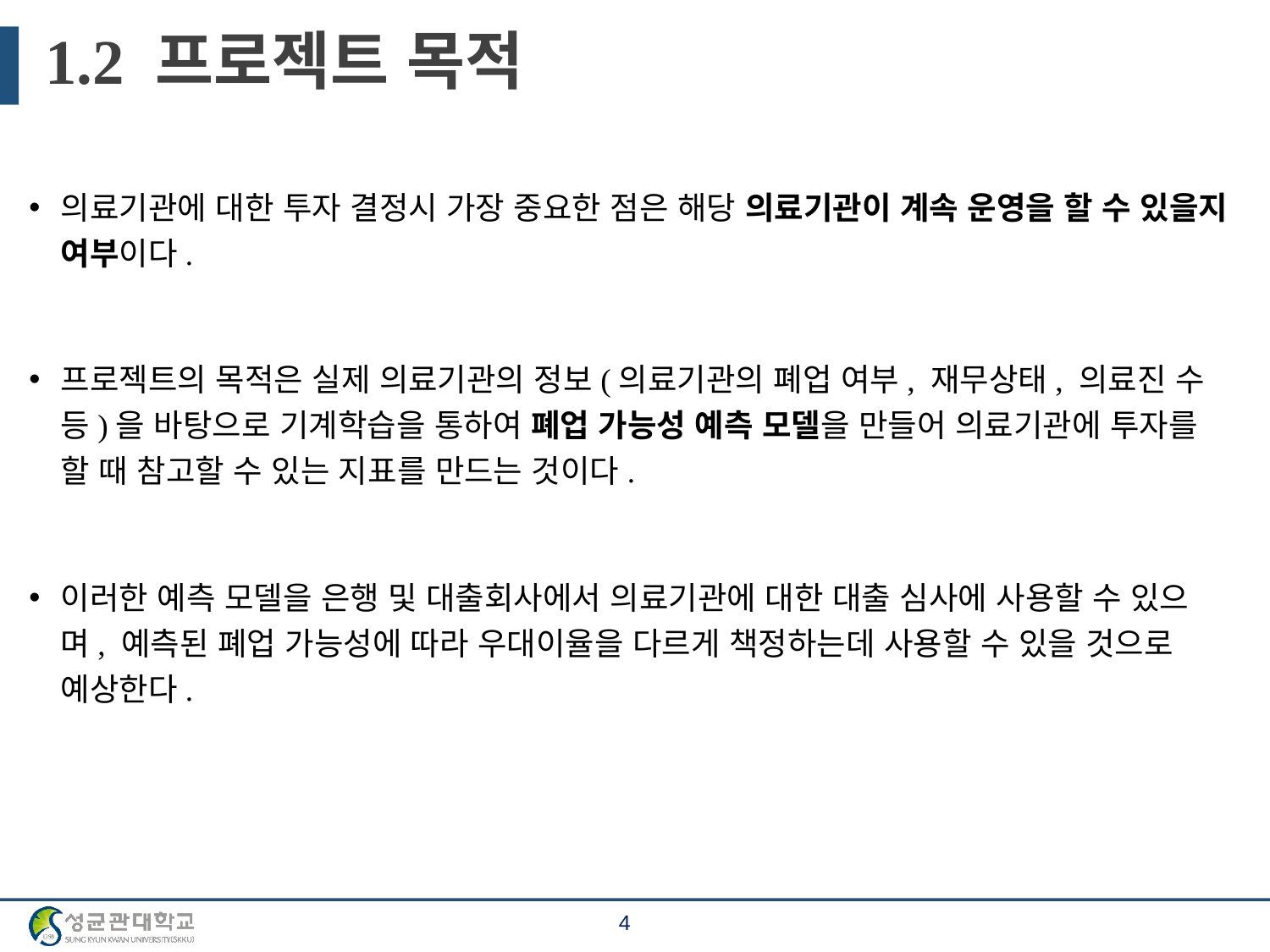

# 1.2 프로젝트 목적
의료기관에 대한 투자 결정시 가장 중요한 점은 해당 의료기관이 계속 운영을 할 수 있을지 여부이다.

프로젝트의 목적은 실제 의료기관의 정보(의료기관의 폐업 여부, 재무상태, 의료진 수 등)을 바탕으로 기계학습을 통하여 폐업 가능성 예측 모델을 만들어 의료기관에 투자를 할 때 참고할 수 있는 지표를 만드는 것이다.

이러한 예측 모델을 은행 및 대출회사에서 의료기관에 대한 대출 심사에 사용할 수 있으며, 예측된 폐업 가능성에 따라 우대이율을 다르게 책정하는데 사용할 수 있을 것으로 예상한다.